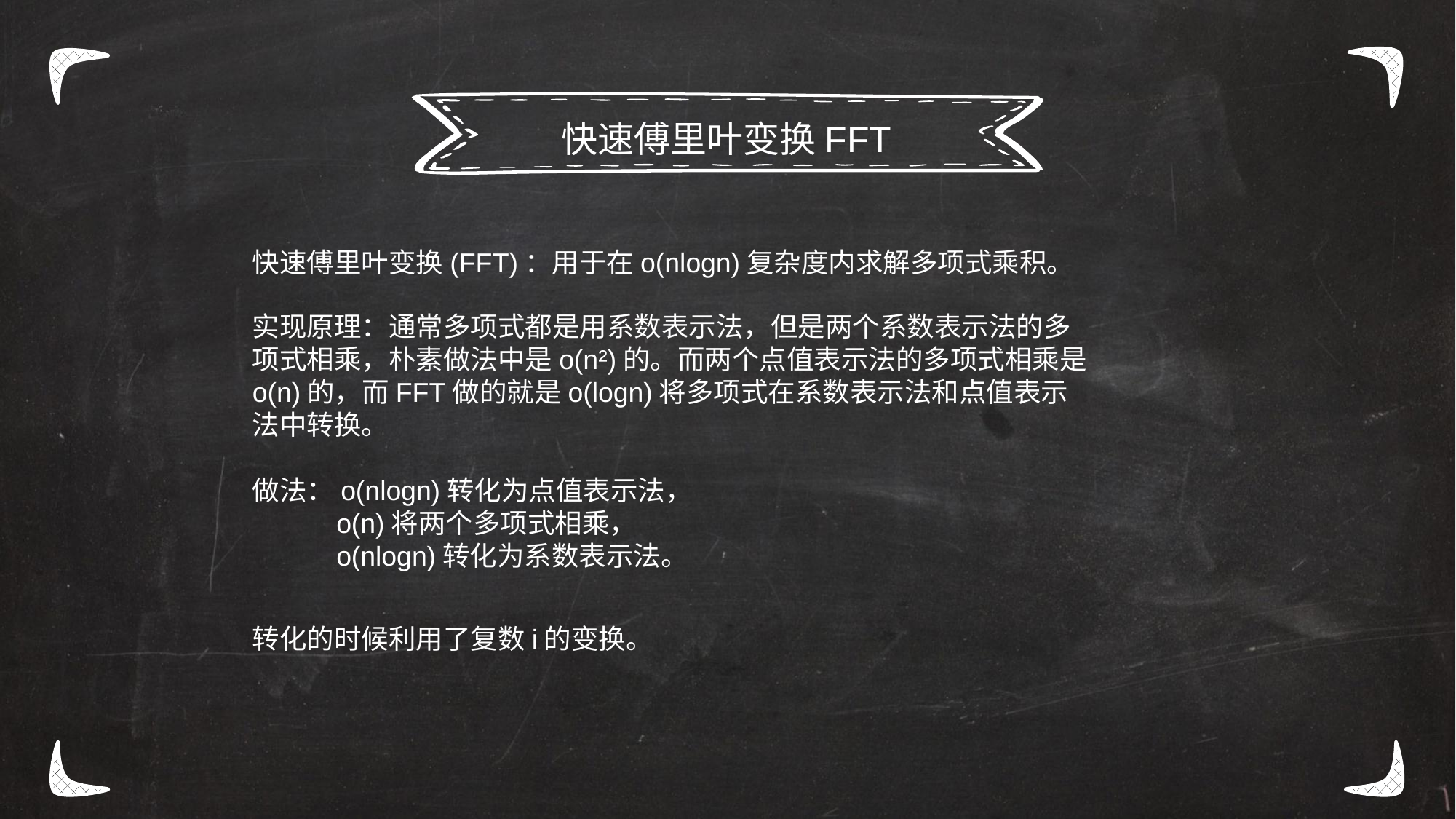

快速傅里叶变换FFT
快速傅里叶变换(FFT)：用于在o(nlogn)复杂度内求解多项式乘积。
实现原理：通常多项式都是用系数表示法，但是两个系数表示法的多项式相乘，朴素做法中是o(n²)的。而两个点值表示法的多项式相乘是o(n)的，而FFT做的就是o(logn)将多项式在系数表示法和点值表示法中转换。
做法：o(nlogn)转化为点值表示法，
           o(n)将两个多项式相乘，
           o(nlogn)转化为系数表示法。
转化的时候利用了复数i的变换。